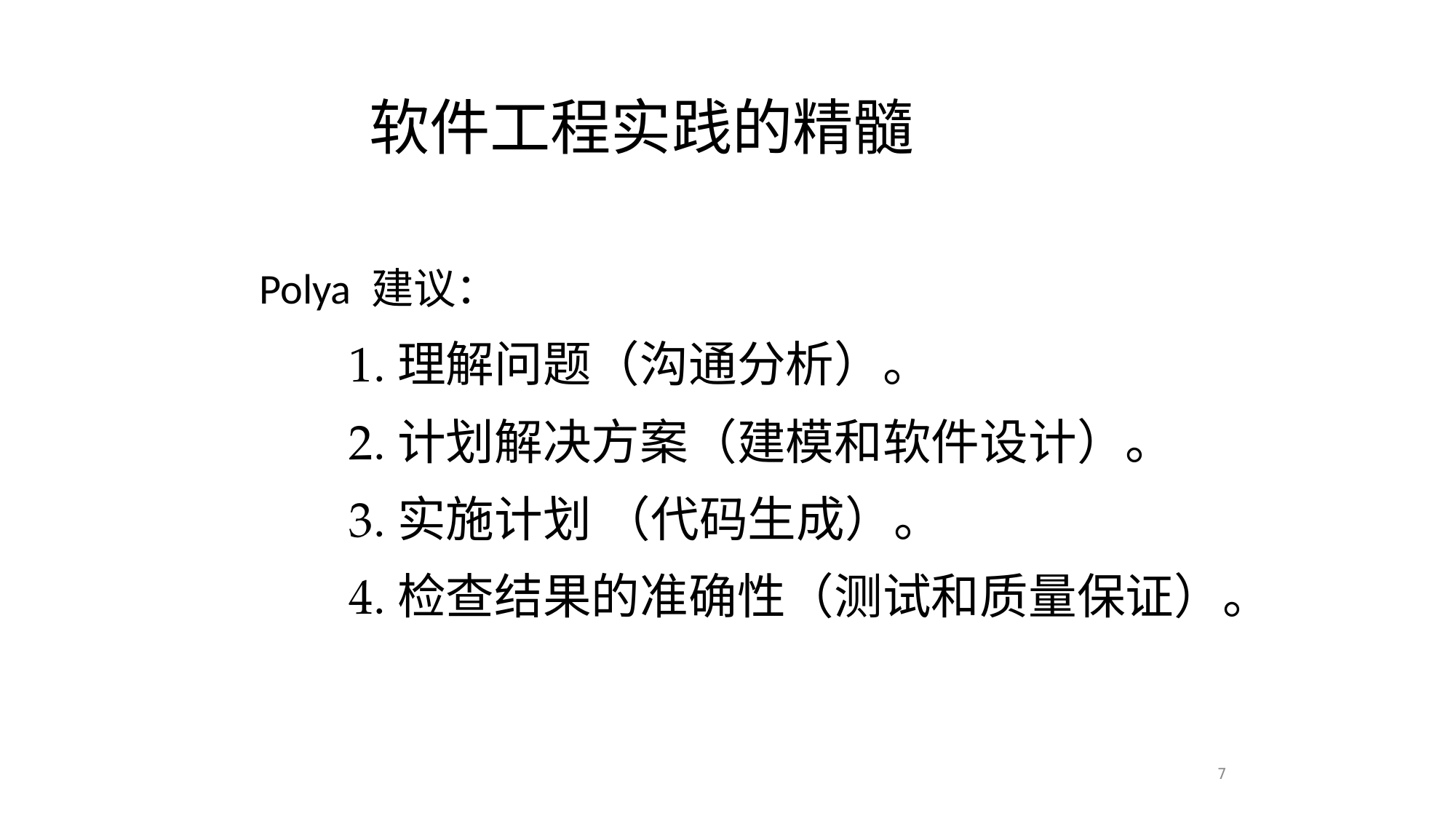

软件工程实践的精髓
  Polya 建议：
1.理解问题（沟通分析）。
2.计划解决方案（建模和软件设计）。
3.实施计划 （代码生成）。
4.检查结果的准确性（测试和质量保证）。

7